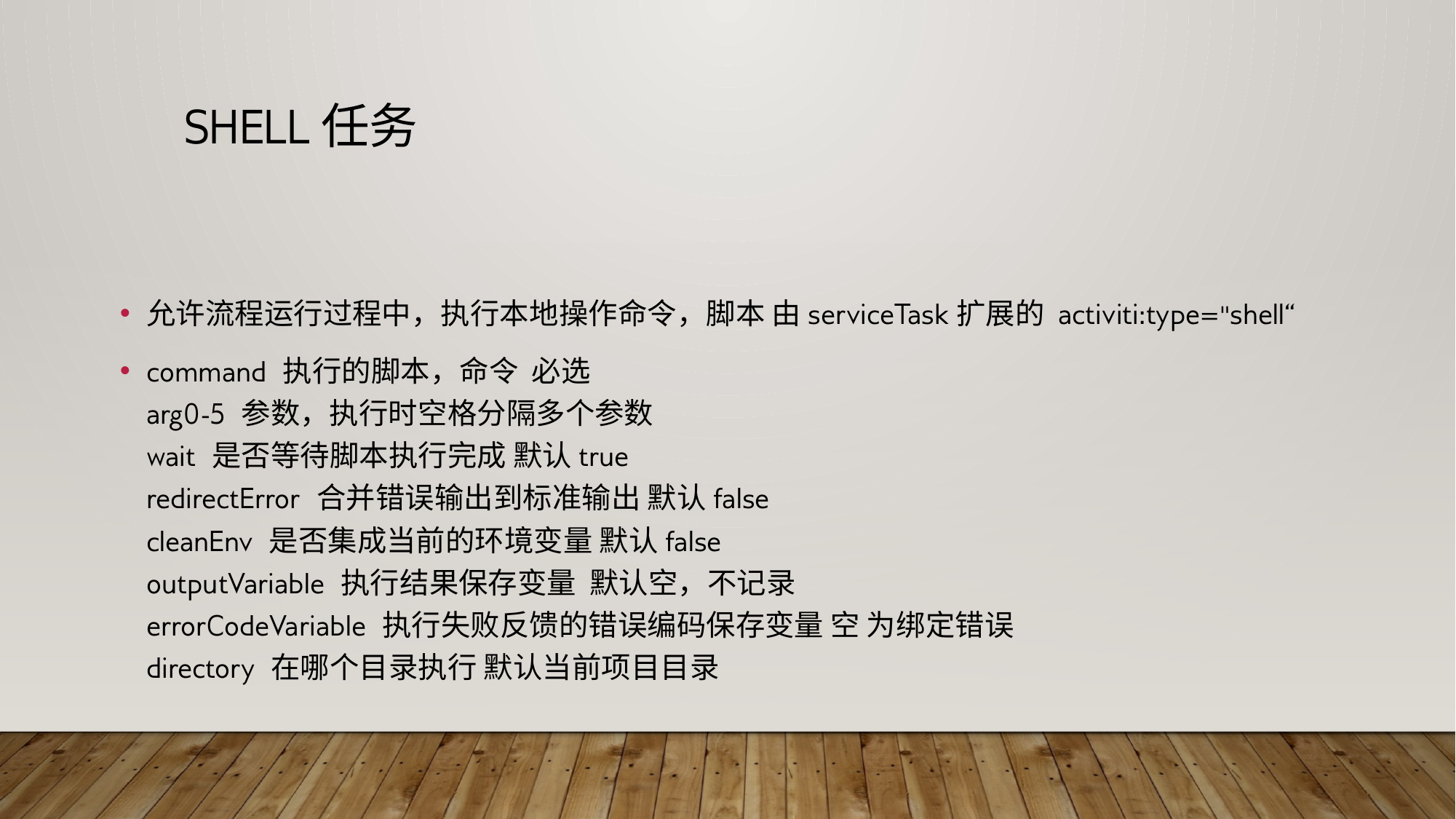

# Shell任务
允许流程运行过程中，执行本地操作命令，脚本 由serviceTask扩展的 activiti:type="shell“
command 执行的脚本，命令  必选
arg0-5 参数，执行时空格分隔多个参数
wait 是否等待脚本执行完成 默认true
redirectError 合并错误输出到标准输出 默认false
cleanEnv 是否集成当前的环境变量 默认false
outputVariable 执行结果保存变量  默认空，不记录
errorCodeVariable 执行失败反馈的错误编码保存变量 空 为绑定错误
directory 在哪个目录执行 默认当前项目目录